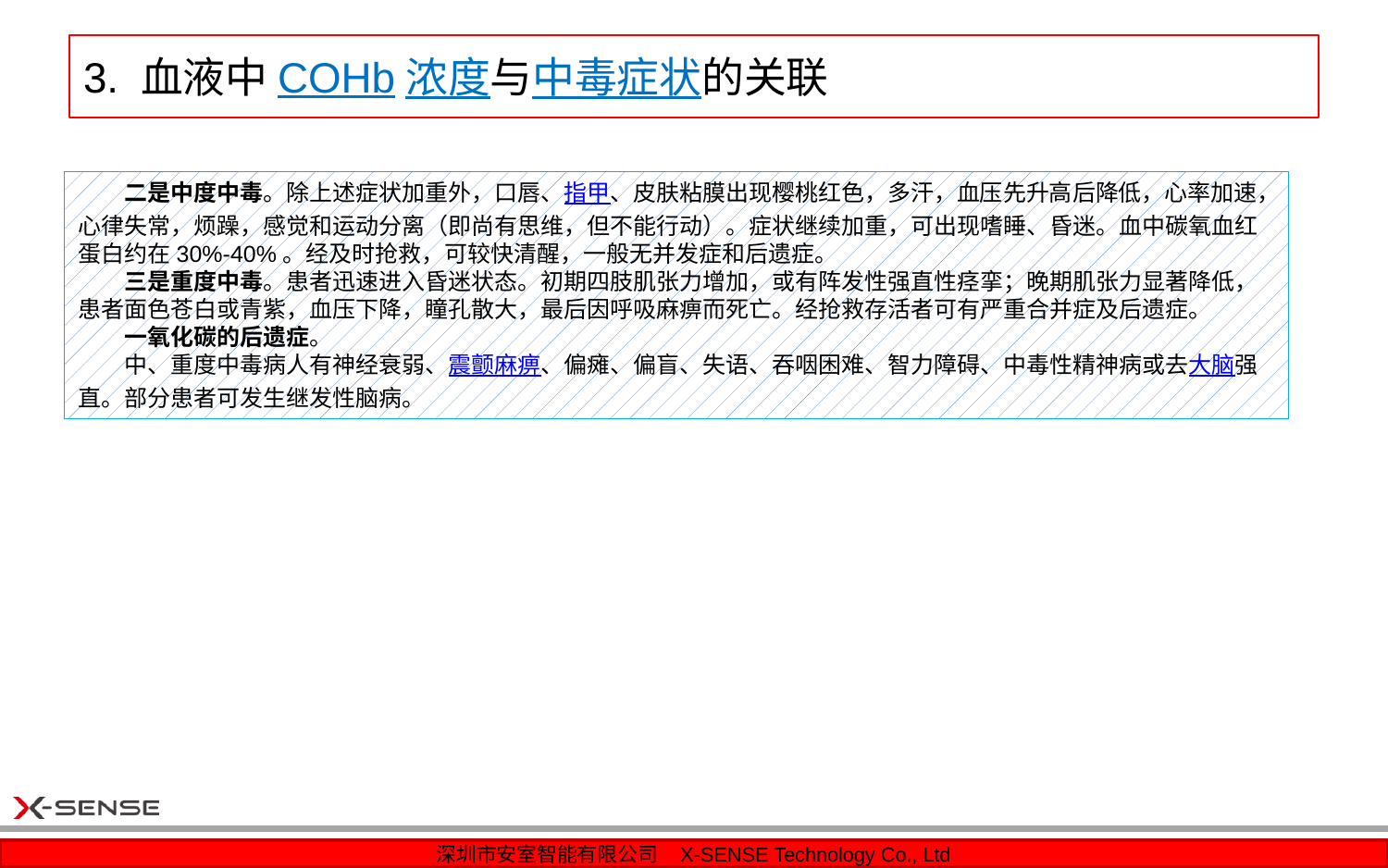

# 3. 血液中COHb浓度与中毒症状的关联
　　二是中度中毒。除上述症状加重外，口唇、指甲、皮肤粘膜出现樱桃红色，多汗，血压先升高后降低，心率加速，心律失常，烦躁，感觉和运动分离（即尚有思维，但不能行动）。症状继续加重，可出现嗜睡、昏迷。血中碳氧血红蛋白约在30%-40%。经及时抢救，可较快清醒，一般无并发症和后遗症。
　　三是重度中毒。患者迅速进入昏迷状态。初期四肢肌张力增加，或有阵发性强直性痉挛；晚期肌张力显著降低，患者面色苍白或青紫，血压下降，瞳孔散大，最后因呼吸麻痹而死亡。经抢救存活者可有严重合并症及后遗症。
　　一氧化碳的后遗症。
　　中、重度中毒病人有神经衰弱、震颤麻痹、偏瘫、偏盲、失语、吞咽困难、智力障碍、中毒性精神病或去大脑强直。部分患者可发生继发性脑病。